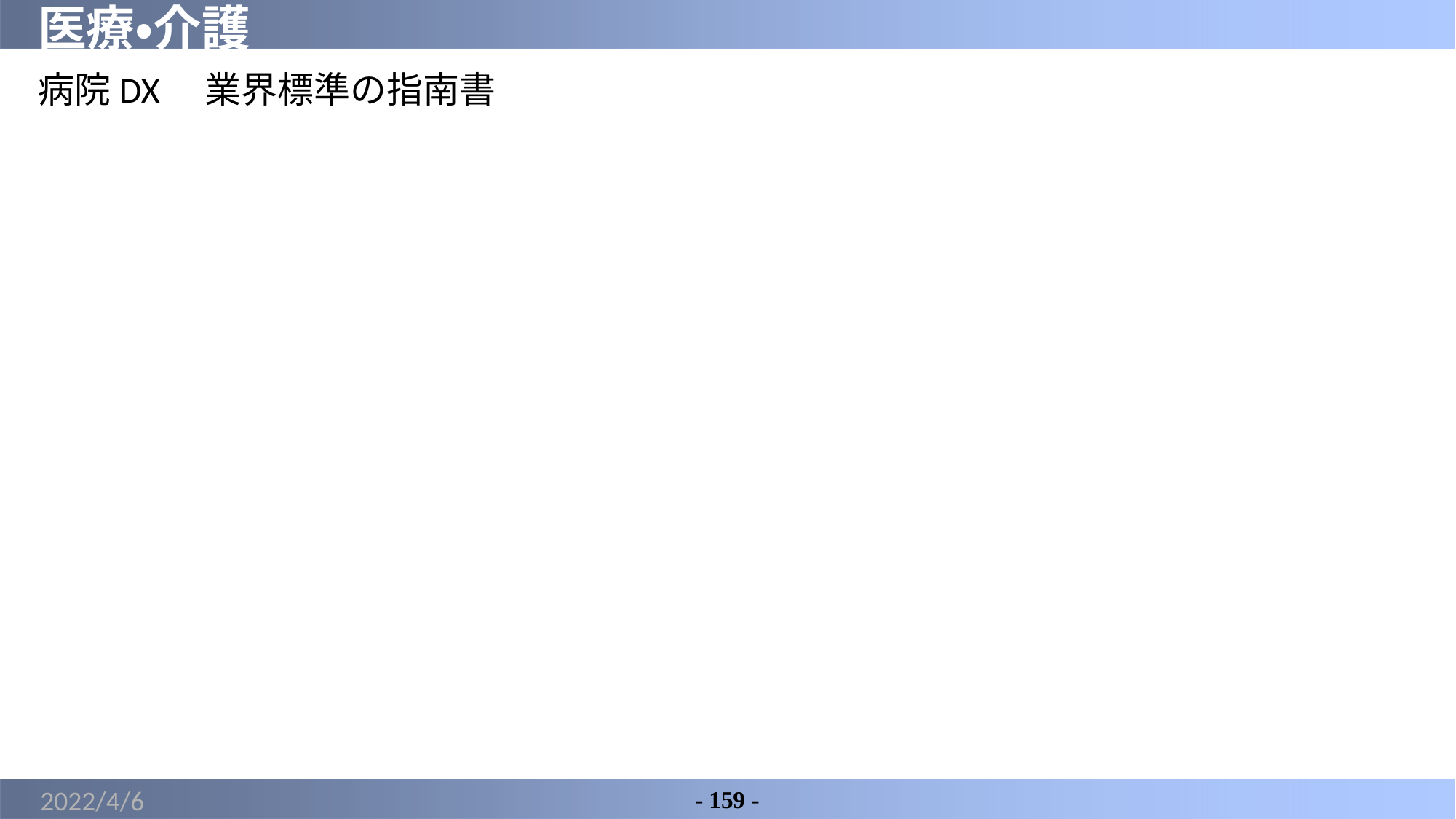

# 医療・介護
病院DX　業界標準の指南書
2022/4/6
- 159 -